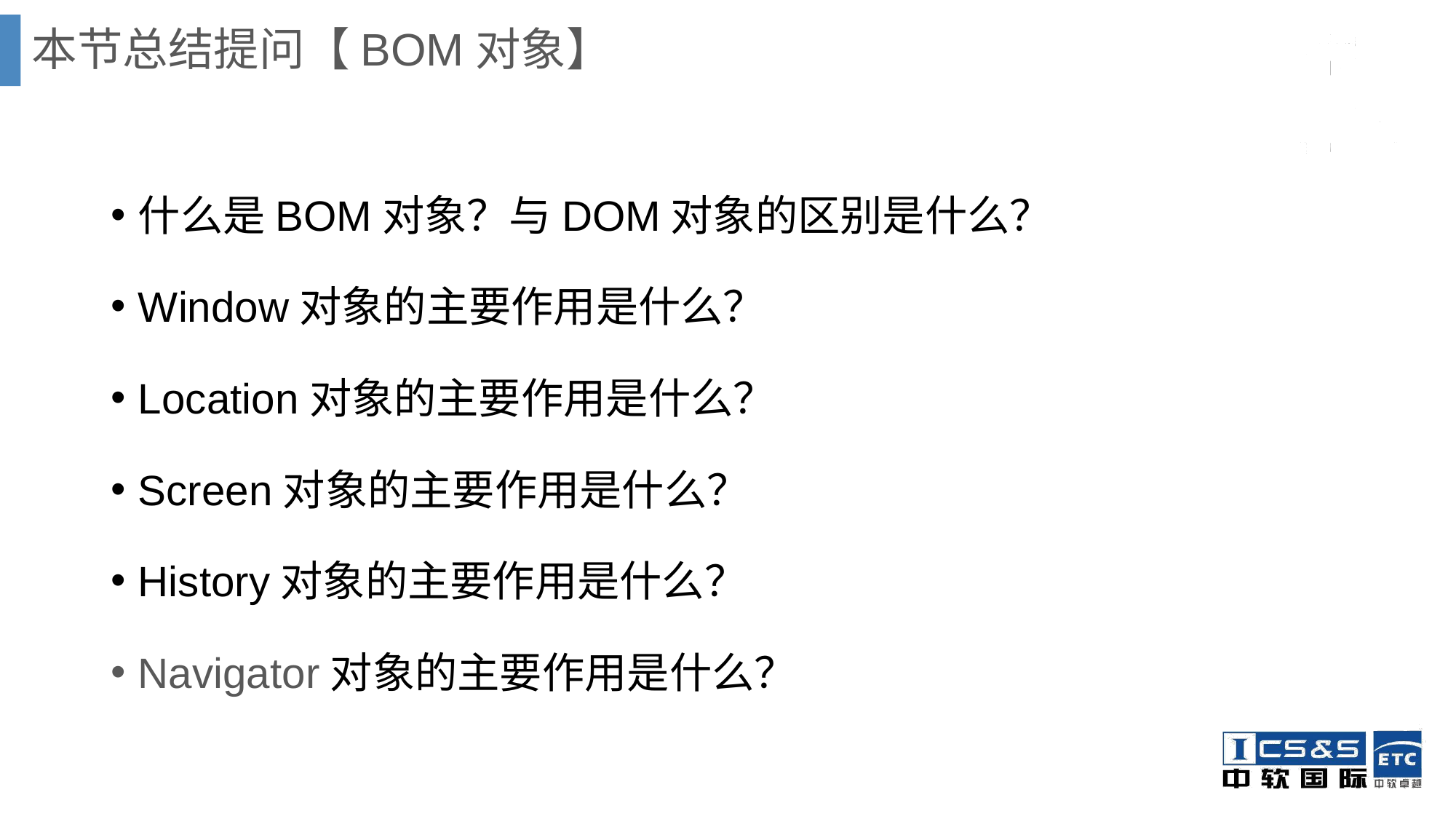

# 本节总结提问【BOM对象】
什么是BOM对象？与DOM对象的区别是什么？
Window对象的主要作用是什么？
Location对象的主要作用是什么？
Screen对象的主要作用是什么？
History对象的主要作用是什么？
Navigator对象的主要作用是什么？